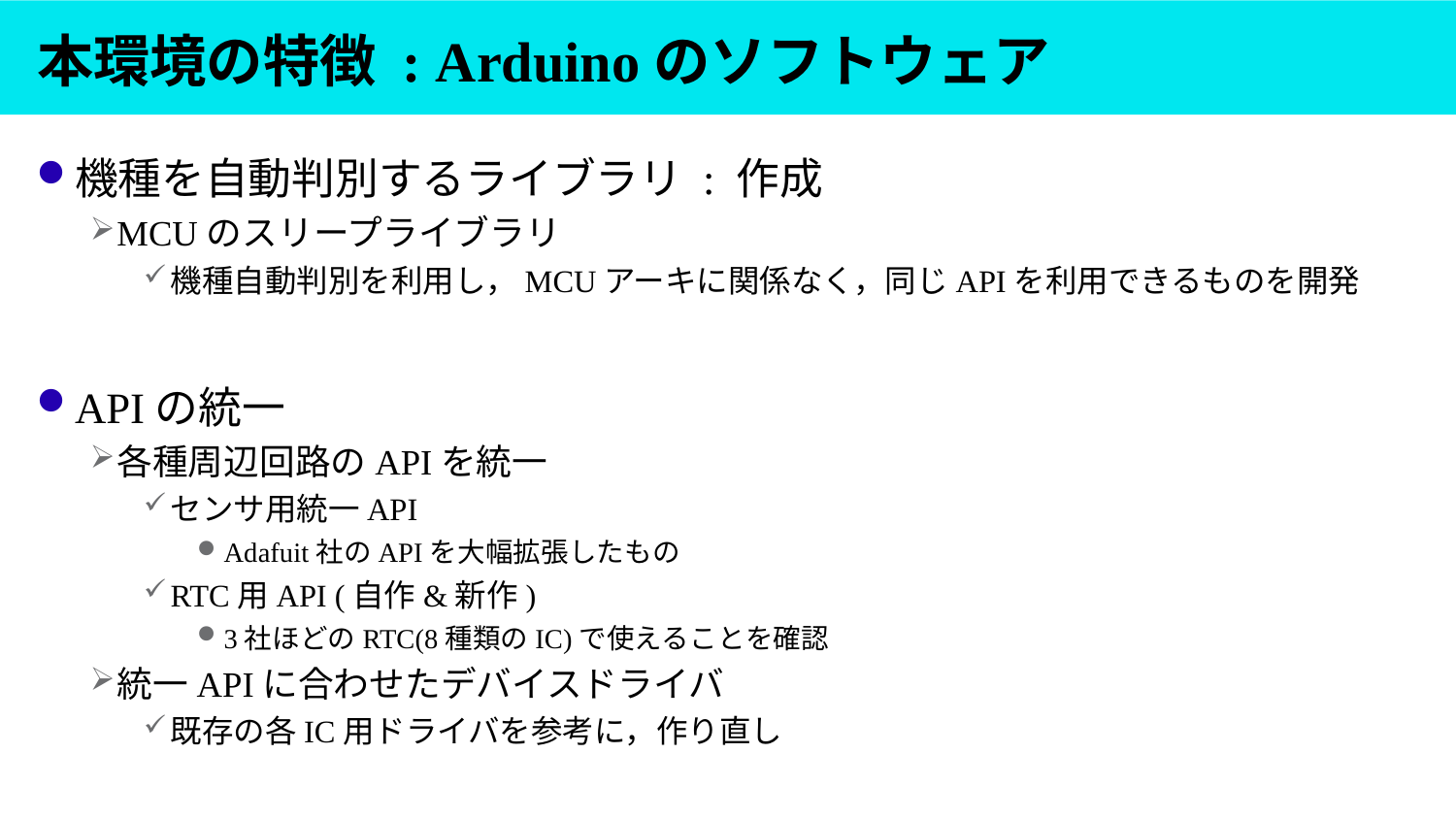

# 本環境の特徴 : Arduinoのソフトウェア
機種を自動判別するライブラリ : 作成
MCUのスリープライブラリ
機種自動判別を利用し，MCUアーキに関係なく，同じAPIを利用できるものを開発

APIの統一
各種周辺回路のAPIを統一
センサ用統一API
Adafuit社のAPIを大幅拡張したもの
RTC用API (自作&新作)
3社ほどのRTC(8種類のIC)で使えることを確認
統一APIに合わせたデバイスドライバ
既存の各IC用ドライバを参考に，作り直し